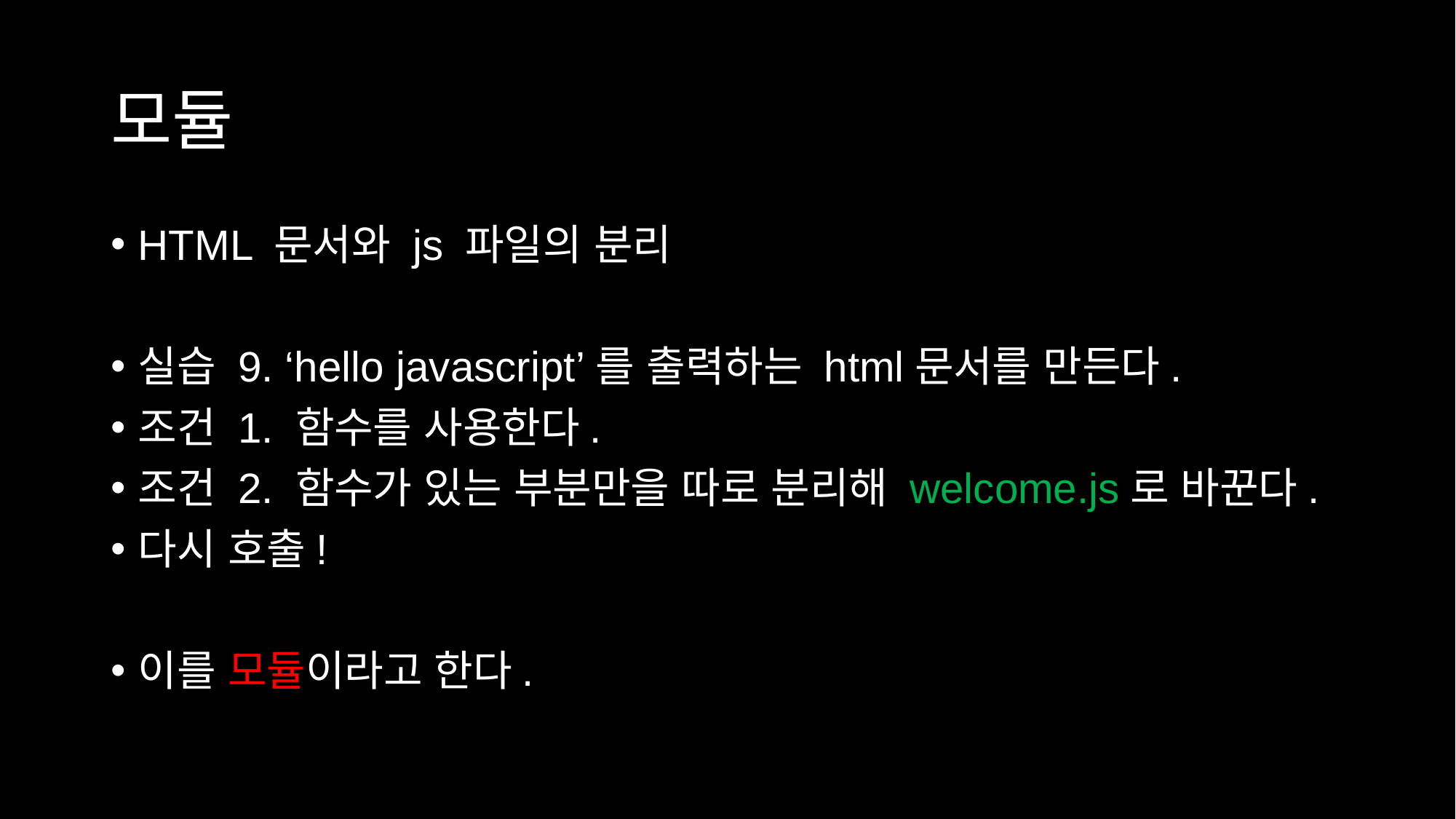

# 모듈
HTML 문서와 js 파일의 분리

실습 9. ‘hello javascript’를 출력하는 html문서를 만든다.
조건 1. 함수를 사용한다.
조건 2. 함수가 있는 부분만을 따로 분리해 welcome.js로 바꾼다.
다시 호출!

이를 모듈이라고 한다.